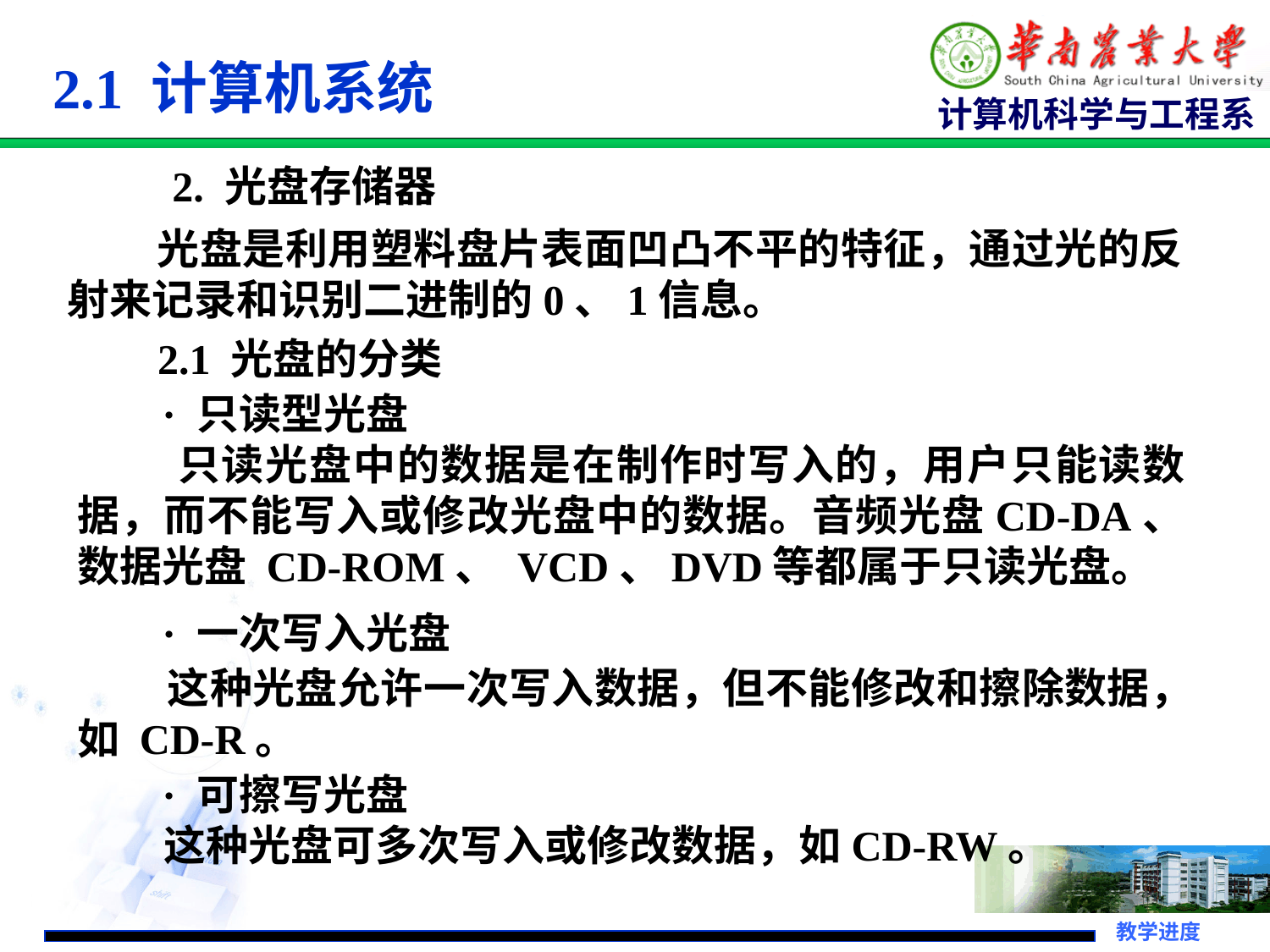

2.1 计算机系统
　2. 光盘存储器
        光盘是利用塑料盘片表面凹凸不平的特征，通过光的反射来记录和识别二进制的0、1信息。
         2.1 光盘的分类
        · 只读型光盘
        只读光盘中的数据是在制作时写入的，用户只能读数据，而不能写入或修改光盘中的数据。音频光盘CD-DA、数据光盘 CD-ROM、 VCD、DVD等都属于只读光盘。
        · 一次写入光盘
        这种光盘允许一次写入数据，但不能修改和擦除数据，如 CD-R。
        · 可擦写光盘
        这种光盘可多次写入或修改数据，如CD-RW。